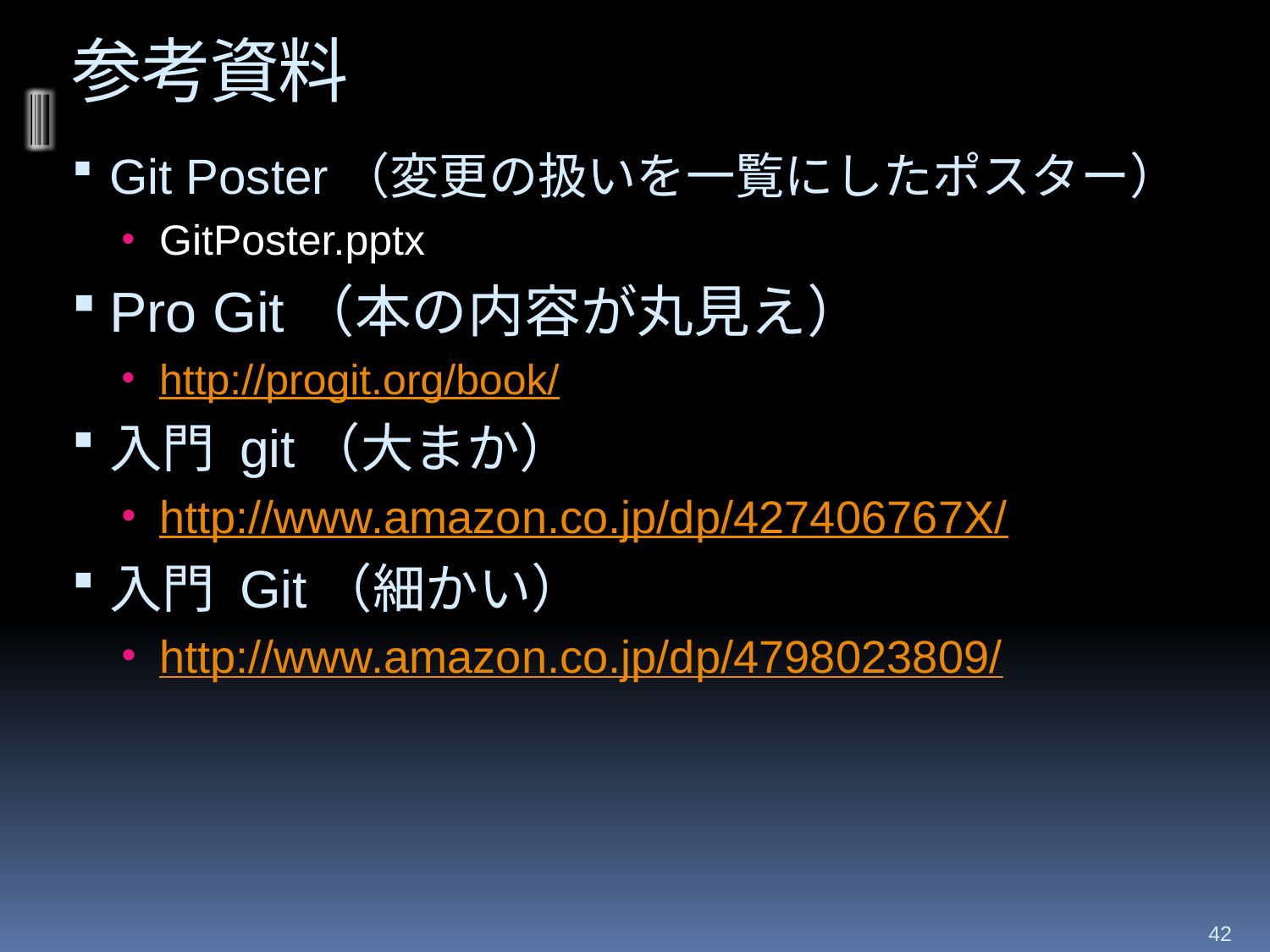

# 参考資料
Git Poster（変更の扱いを一覧にしたポスター）
GitPoster.pptx
Pro Git（本の内容が丸見え）
http://progit.org/book/
入門 git（大まか）
http://www.amazon.co.jp/dp/427406767X/
入門 Git（細かい）
http://www.amazon.co.jp/dp/4798023809/
42